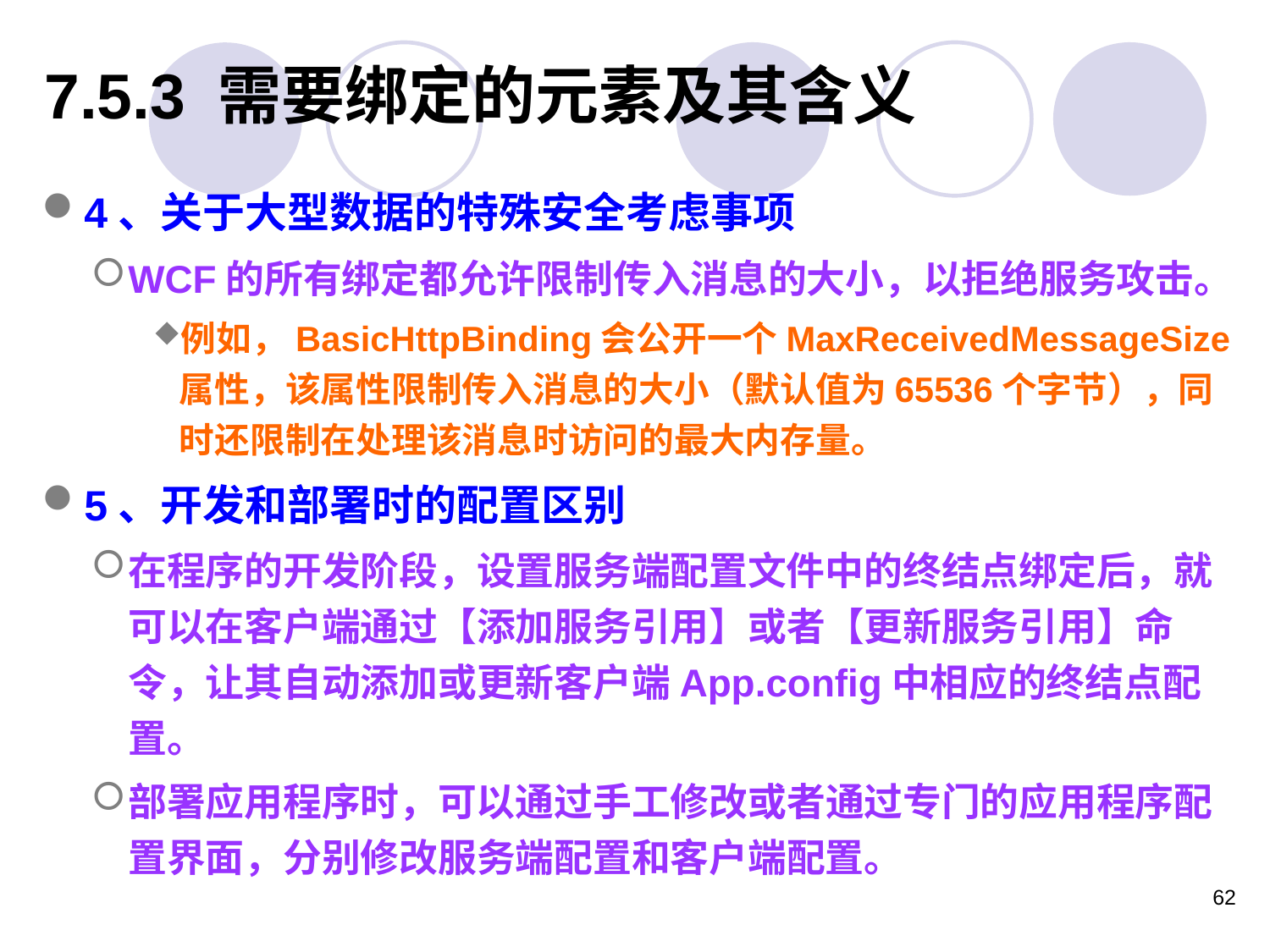

# 7.5.3 需要绑定的元素及其含义
4、关于大型数据的特殊安全考虑事项
WCF的所有绑定都允许限制传入消息的大小，以拒绝服务攻击。
例如，BasicHttpBinding会公开一个MaxReceivedMessageSize属性，该属性限制传入消息的大小（默认值为65536个字节），同时还限制在处理该消息时访问的最大内存量。
5、开发和部署时的配置区别
在程序的开发阶段，设置服务端配置文件中的终结点绑定后，就可以在客户端通过【添加服务引用】或者【更新服务引用】命令，让其自动添加或更新客户端App.config中相应的终结点配置。
部署应用程序时，可以通过手工修改或者通过专门的应用程序配置界面，分别修改服务端配置和客户端配置。

62